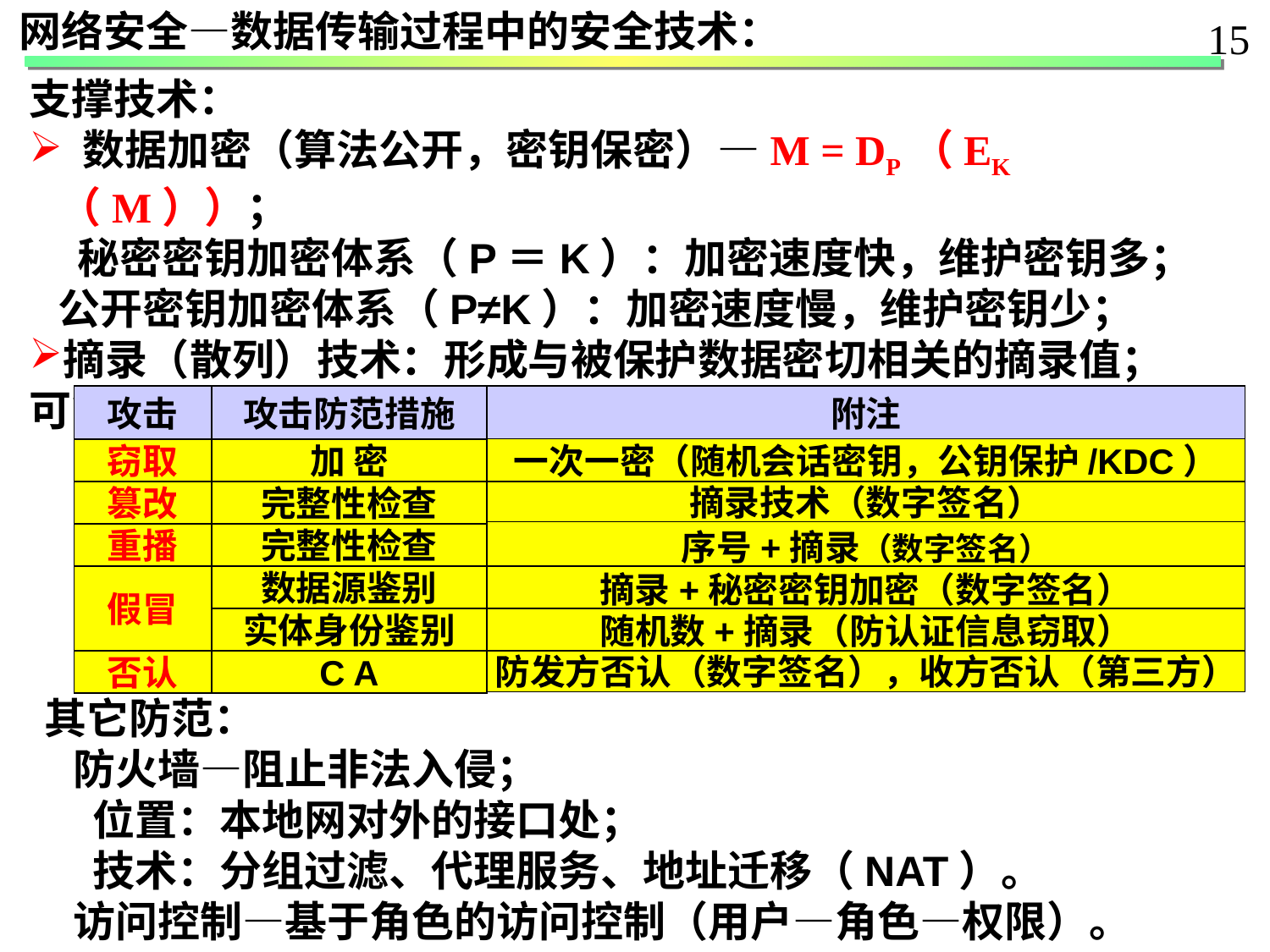

网络安全—数据传输过程中的安全技术：
15

支撑技术：
 数据加密（算法公开，密钥保密）—M = DP（EK（M））；
    秘密密钥加密体系（P＝K）：加密速度快，维护密钥多；
  公开密钥加密体系（P≠K）：加密速度慢，维护密钥少；
摘录（散列）技术：形成与被保护数据密切相关的摘录值；
可能的攻击及防范措施：利用加密和摘录完成保护。
攻击
攻击防范措施
附注
窃取
加 密
一次一密（随机会话密钥，公钥保护/KDC）
篡改
完整性检查
摘录技术（数字签名）
序号+摘录（数字签名）
重播
完整性检查
假冒
数据源鉴别
摘录+秘密密钥加密（数字签名）
实体身份鉴别
随机数+摘录（防认证信息窃取）
否认
C A
防发方否认（数字签名），收方否认（第三方）
其它防范：
  防火墙—阻止非法入侵；
    位置：本地网对外的接口处；
    技术：分组过滤、代理服务、地址迁移（NAT）。
  访问控制—基于角色的访问控制（用户—角色—权限）。